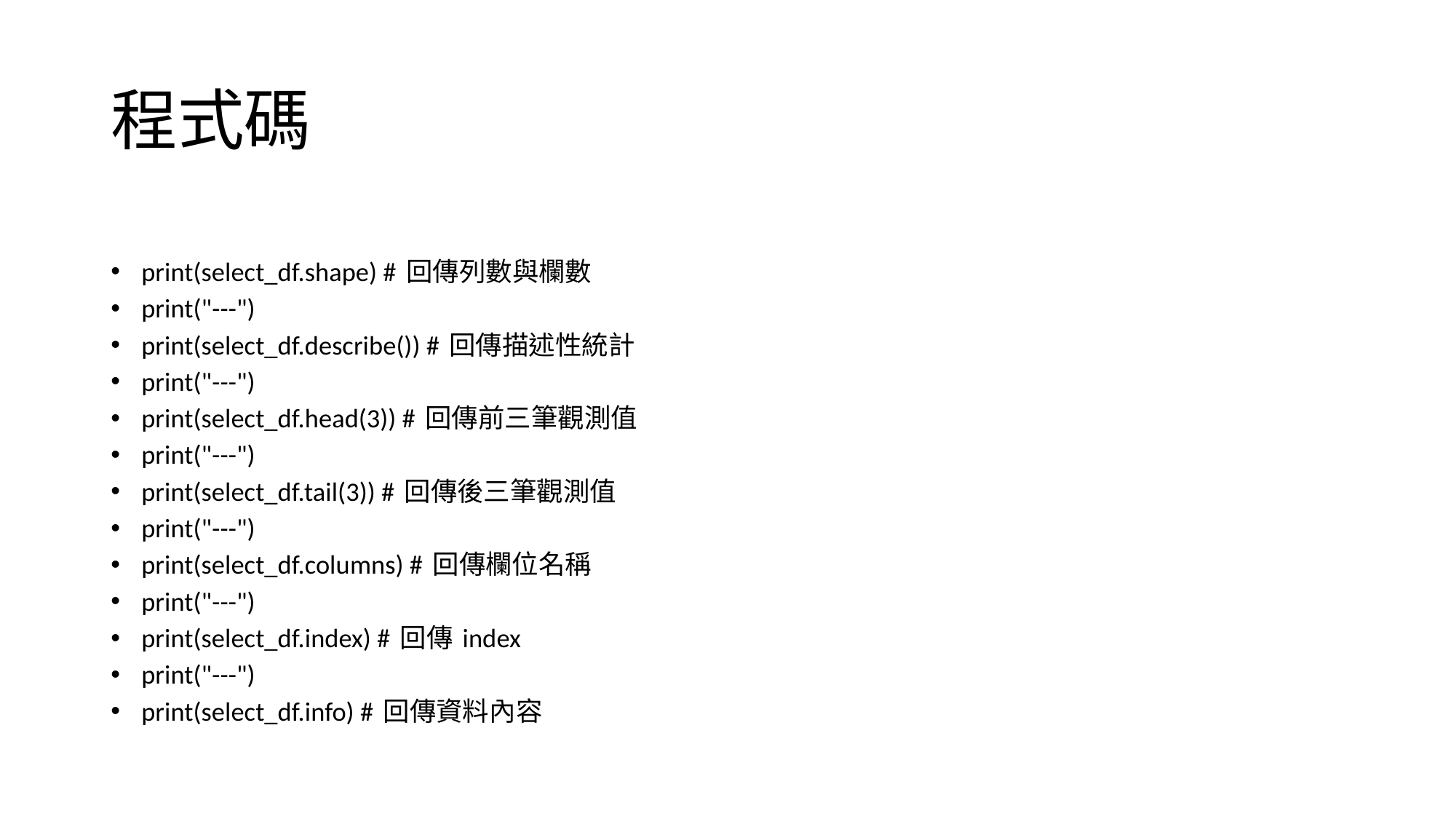

# 程式碼

print(select_df.shape) # 回傳列數與欄數
print("---")
print(select_df.describe()) # 回傳描述性統計
print("---")
print(select_df.head(3)) # 回傳前三筆觀測值
print("---")
print(select_df.tail(3)) # 回傳後三筆觀測值
print("---")
print(select_df.columns) # 回傳欄位名稱
print("---")
print(select_df.index) # 回傳 index
print("---")
print(select_df.info) # 回傳資料內容